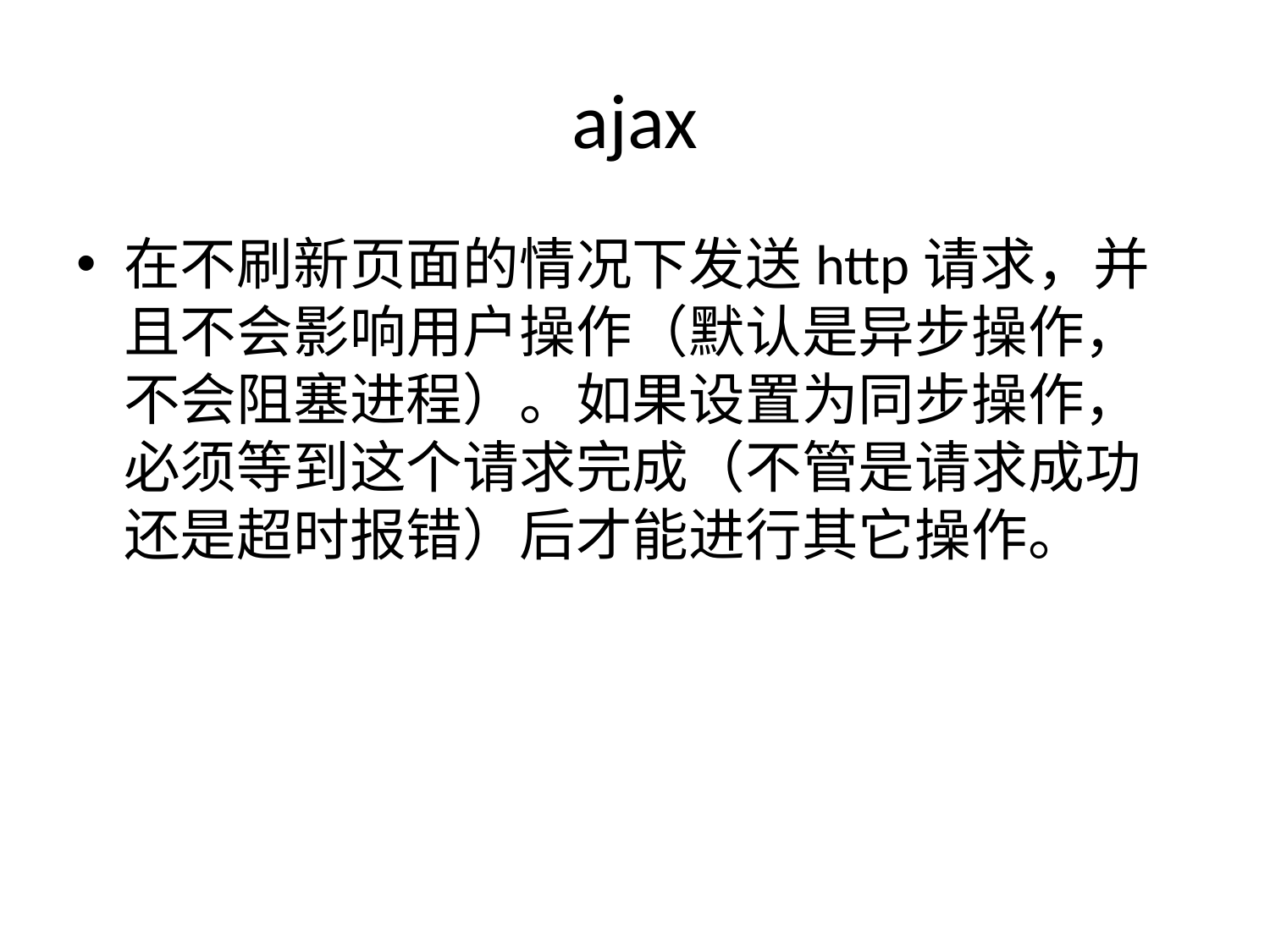

# ajax
在不刷新页面的情况下发送http请求，并且不会影响用户操作（默认是异步操作，不会阻塞进程）。如果设置为同步操作，必须等到这个请求完成（不管是请求成功还是超时报错）后才能进行其它操作。